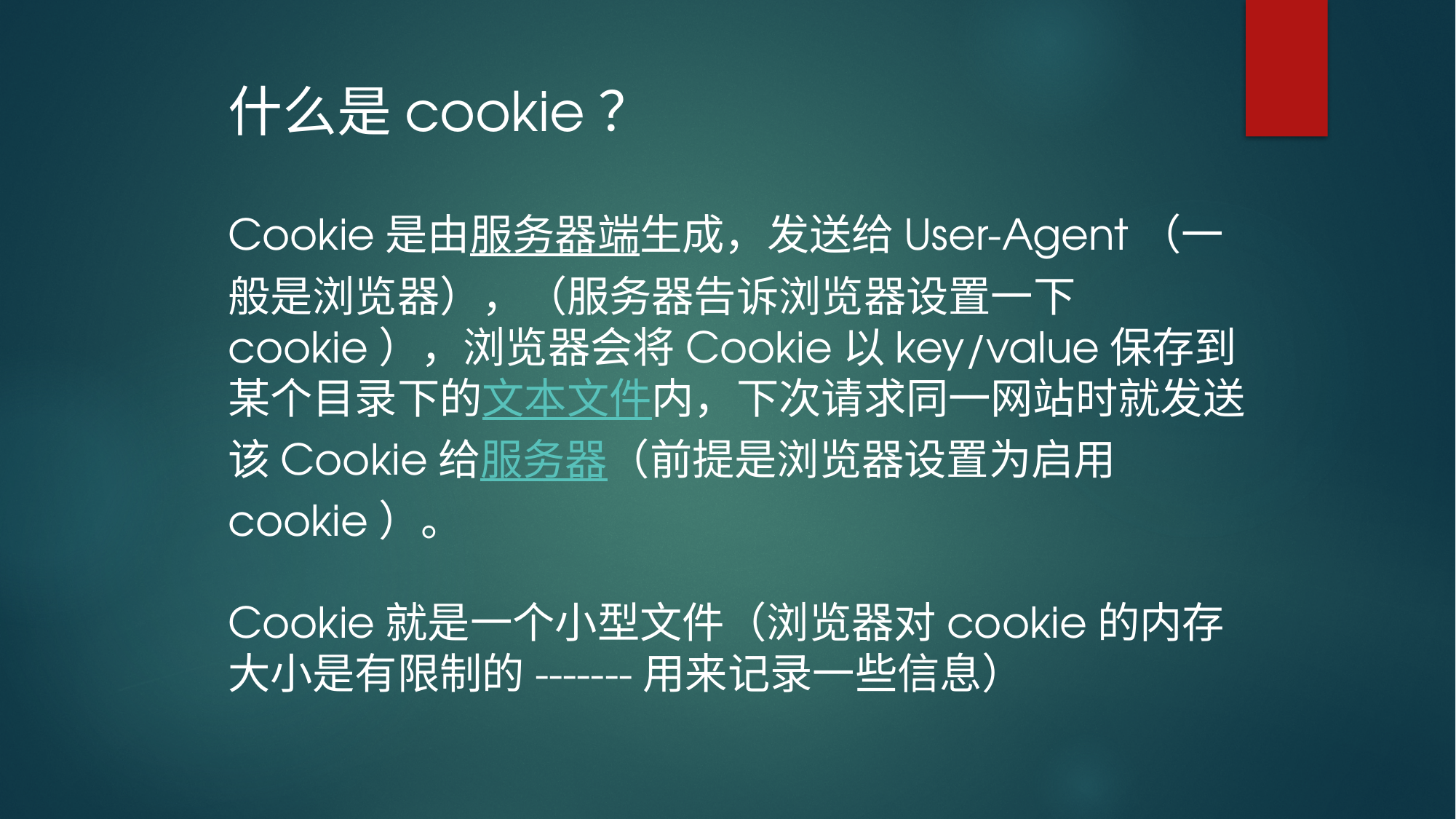

什么是cookie？

Cookie是由服务器端生成，发送给User-Agent（一般是浏览器），（服务器告诉浏览器设置一下cookie），浏览器会将Cookie以key/value保存到某个目录下的文本文件内，下次请求同一网站时就发送该Cookie给服务器（前提是浏览器设置为启用cookie）。

Cookie就是一个小型文件（浏览器对cookie的内存大小是有限制的-------用来记录一些信息）